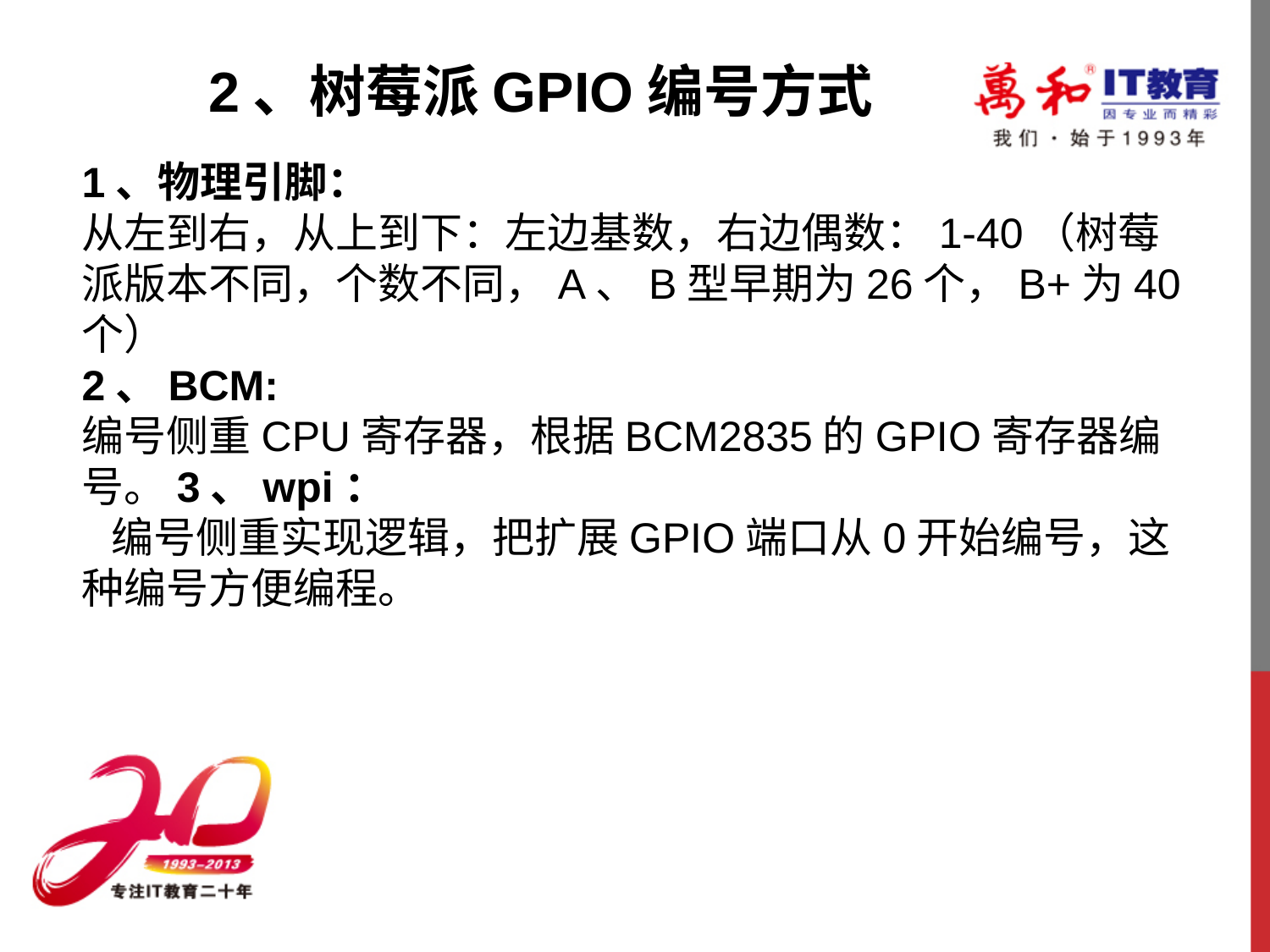

2、树莓派GPIO编号方式
1、物理引脚：
从左到右，从上到下：左边基数，右边偶数：1-40（树莓派版本不同，个数不同，A、B型早期为26个，B+为40个）
2、BCM:
编号侧重CPU寄存器，根据BCM2835的GPIO寄存器编号。3、wpi：
  编号侧重实现逻辑，把扩展GPIO端口从0开始编号，这种编号方便编程。